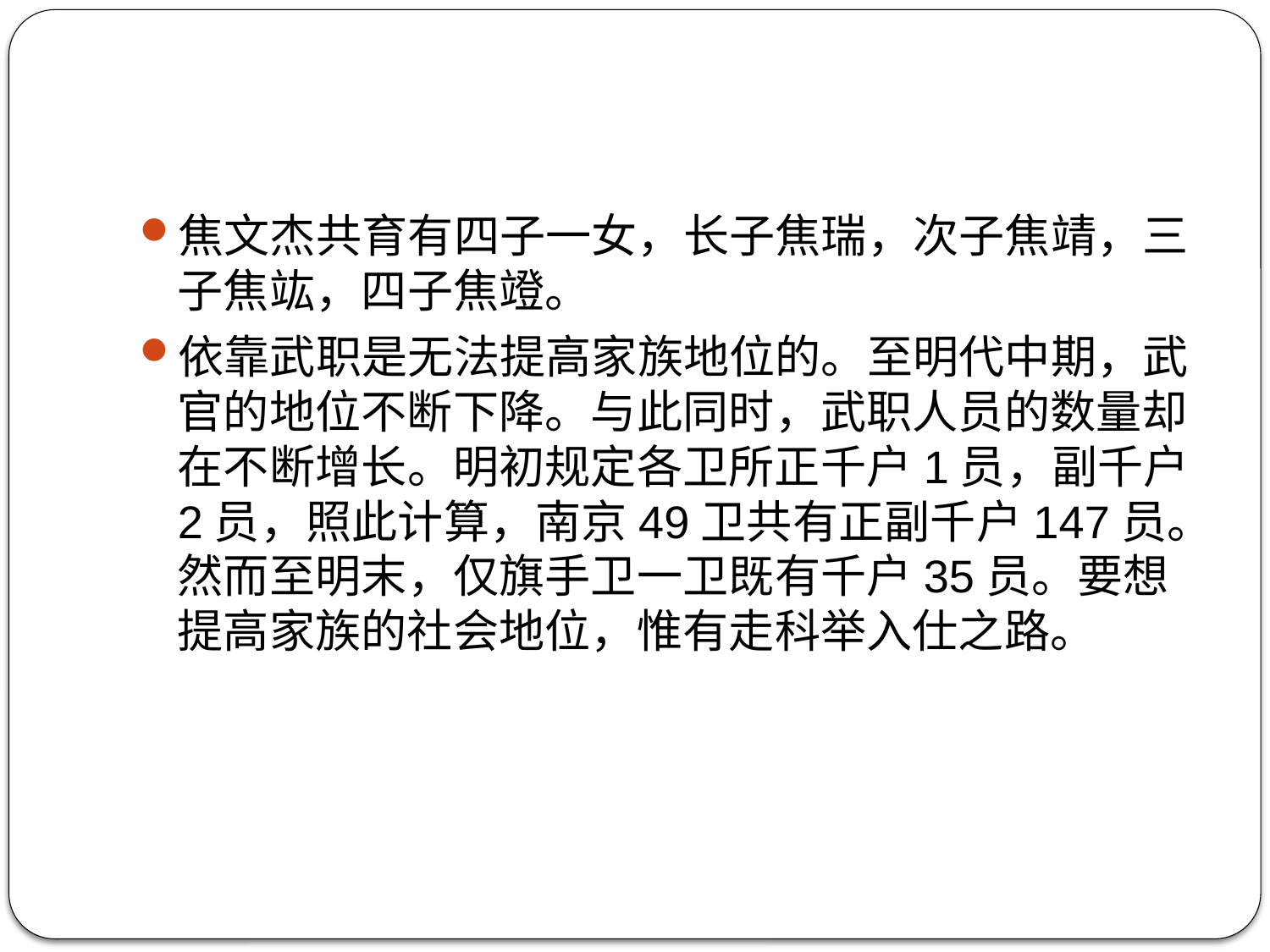

#
焦文杰共育有四子一女，长子焦瑞，次子焦靖，三子焦竑，四子焦竳。
依靠武职是无法提高家族地位的。至明代中期，武官的地位不断下降。与此同时，武职人员的数量却在不断增长。明初规定各卫所正千户1员，副千户2员，照此计算，南京49卫共有正副千户147员。然而至明末，仅旗手卫一卫既有千户35员。要想提高家族的社会地位，惟有走科举入仕之路。